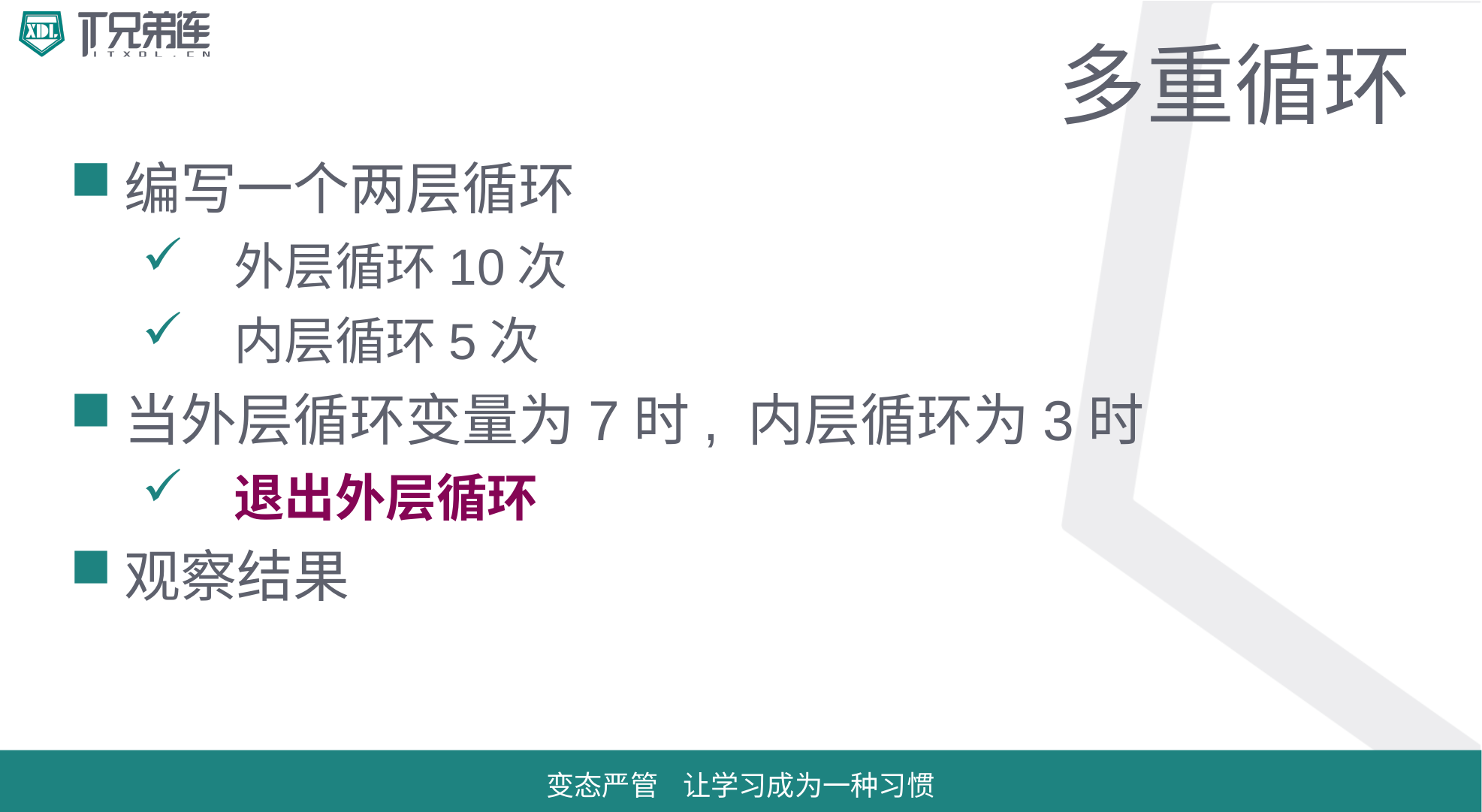

# 多重循环
编写一个两层循环
外层循环10次
内层循环5次
当外层循环变量为7时, 内层循环为3时
退出外层循环
观察结果